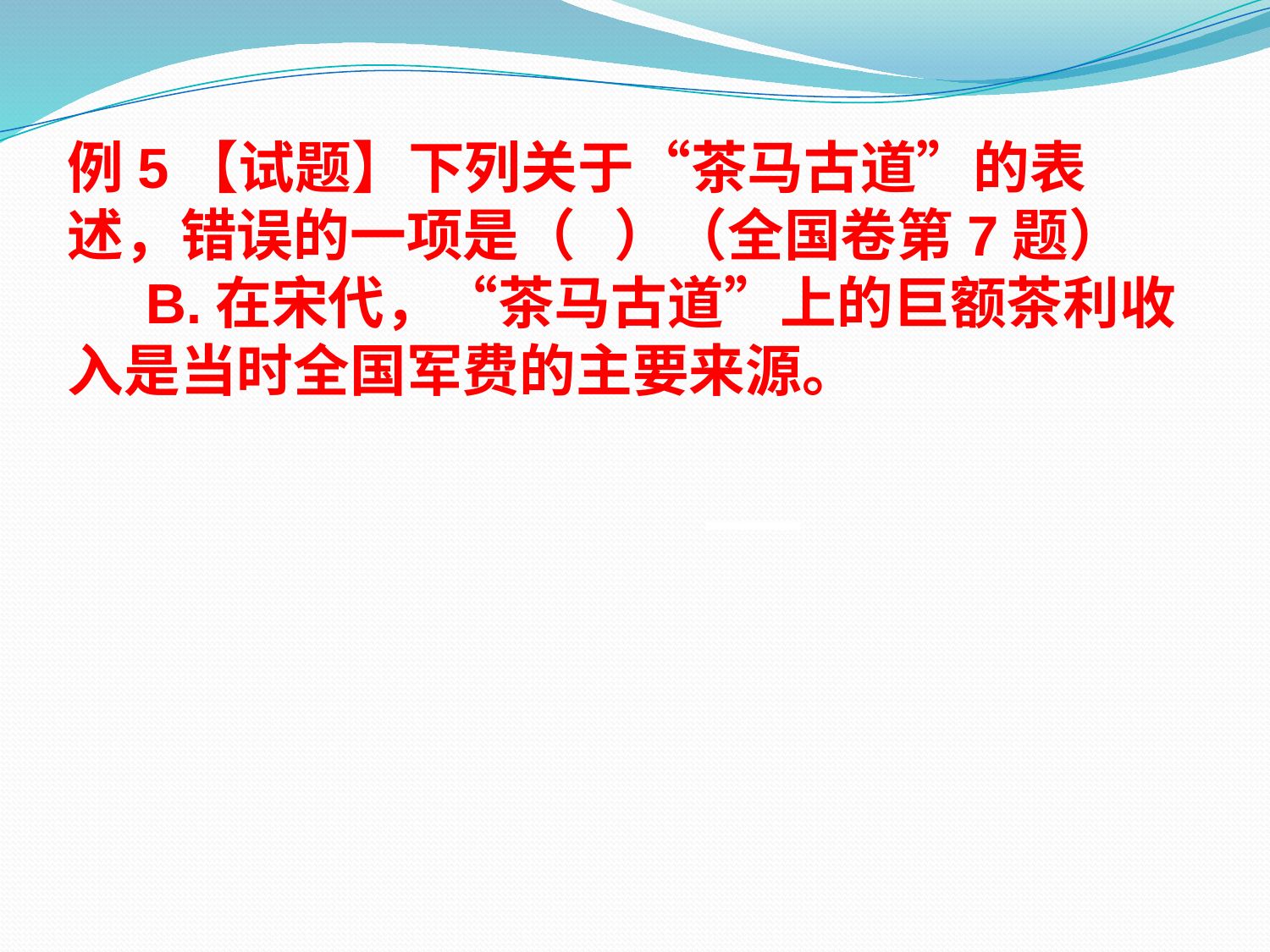

例5【试题】下列关于“茶马古道”的表述，错误的一项是（   ）（全国卷第7题）
     B.在宋代，“茶马古道”上的巨额茶利收入是当时全国军费的主要来源。